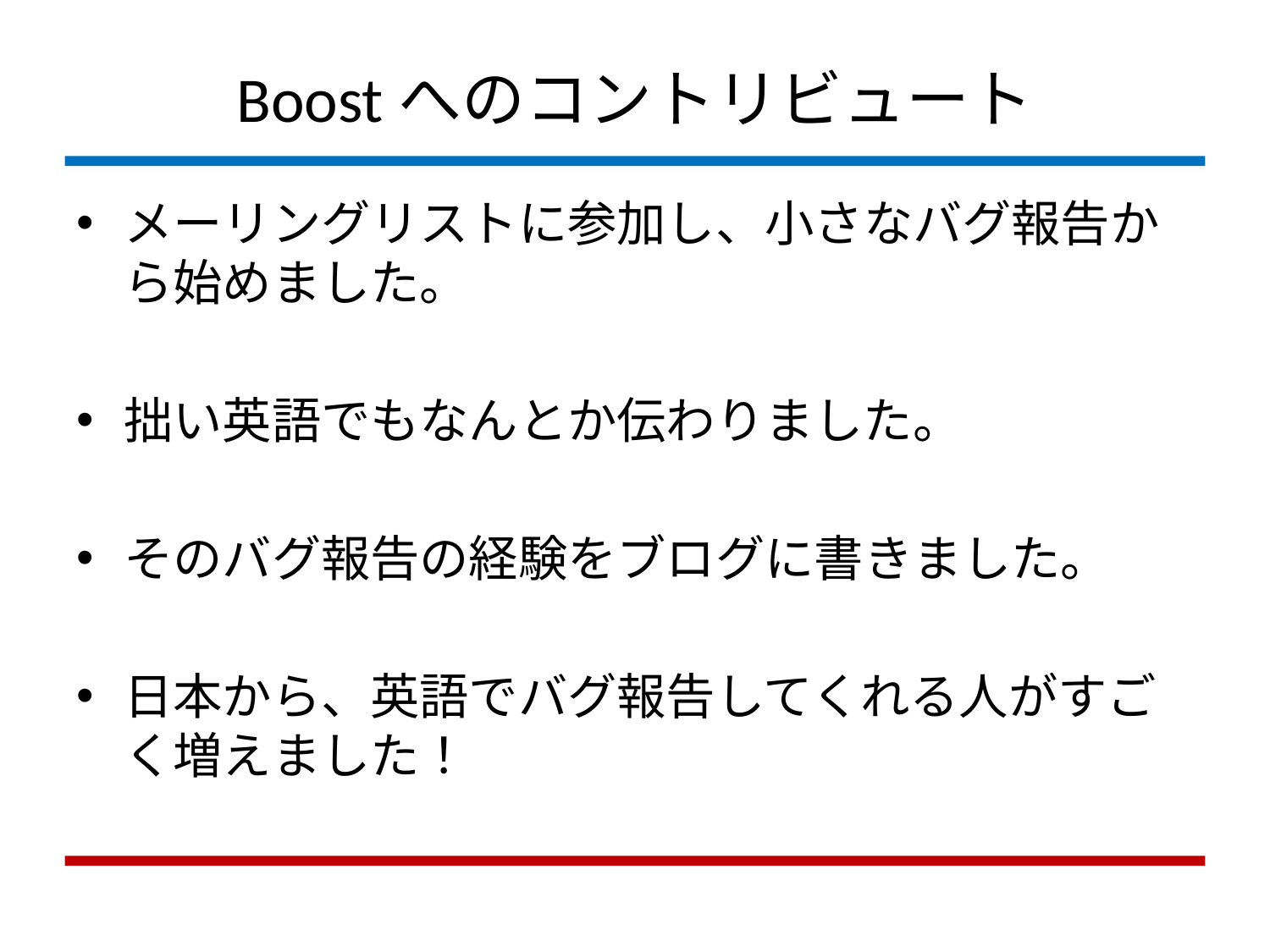

# Boostへのコントリビュート
メーリングリストに参加し、小さなバグ報告から始めました。

拙い英語でもなんとか伝わりました。

そのバグ報告の経験をブログに書きました。

日本から、英語でバグ報告してくれる人がすごく増えました！